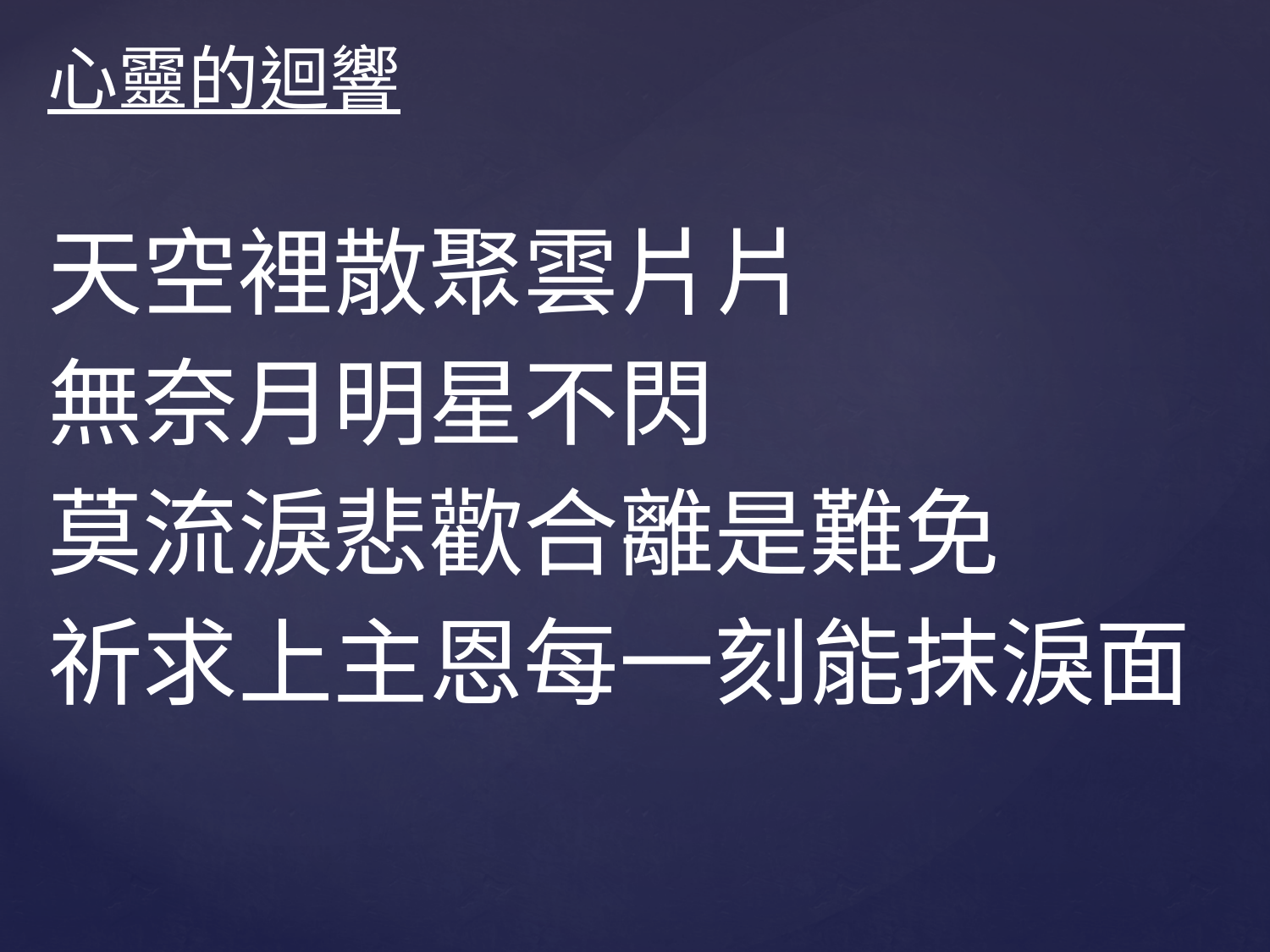

# 心靈的迴響
天空裡散聚雲片片
無奈月明星不閃
莫流淚悲歡合離是難免
祈求上主恩每一刻能抹淚面